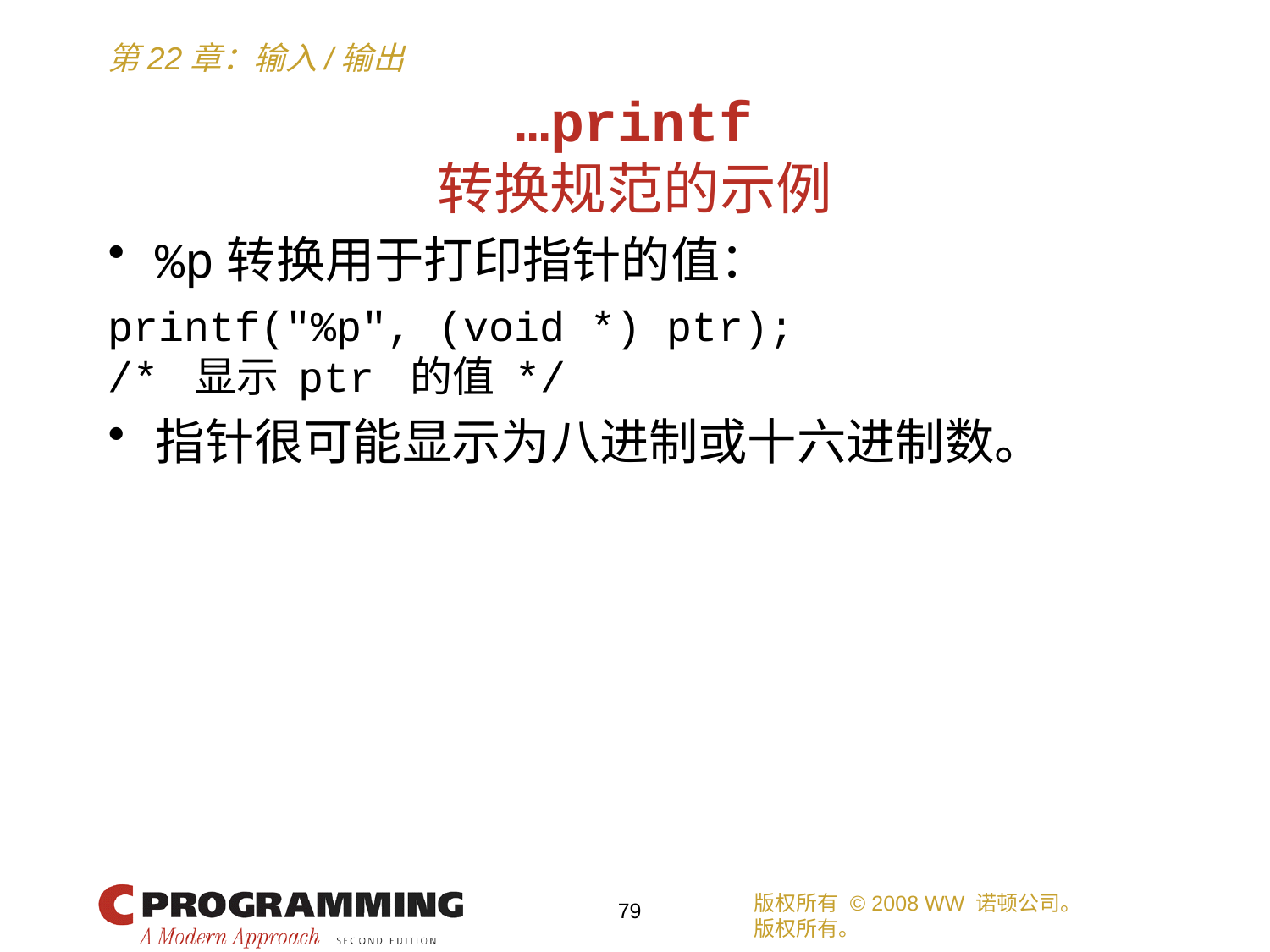

# …printf 转换规范的示例
%p转换用于打印指针的值：
printf("%p", (void *) ptr);
/* 显示 ptr 的值 */
指针很可能显示为八进制或十六进制数。

版权所有 © 2008 WW 诺顿公司。
版权所有。
79